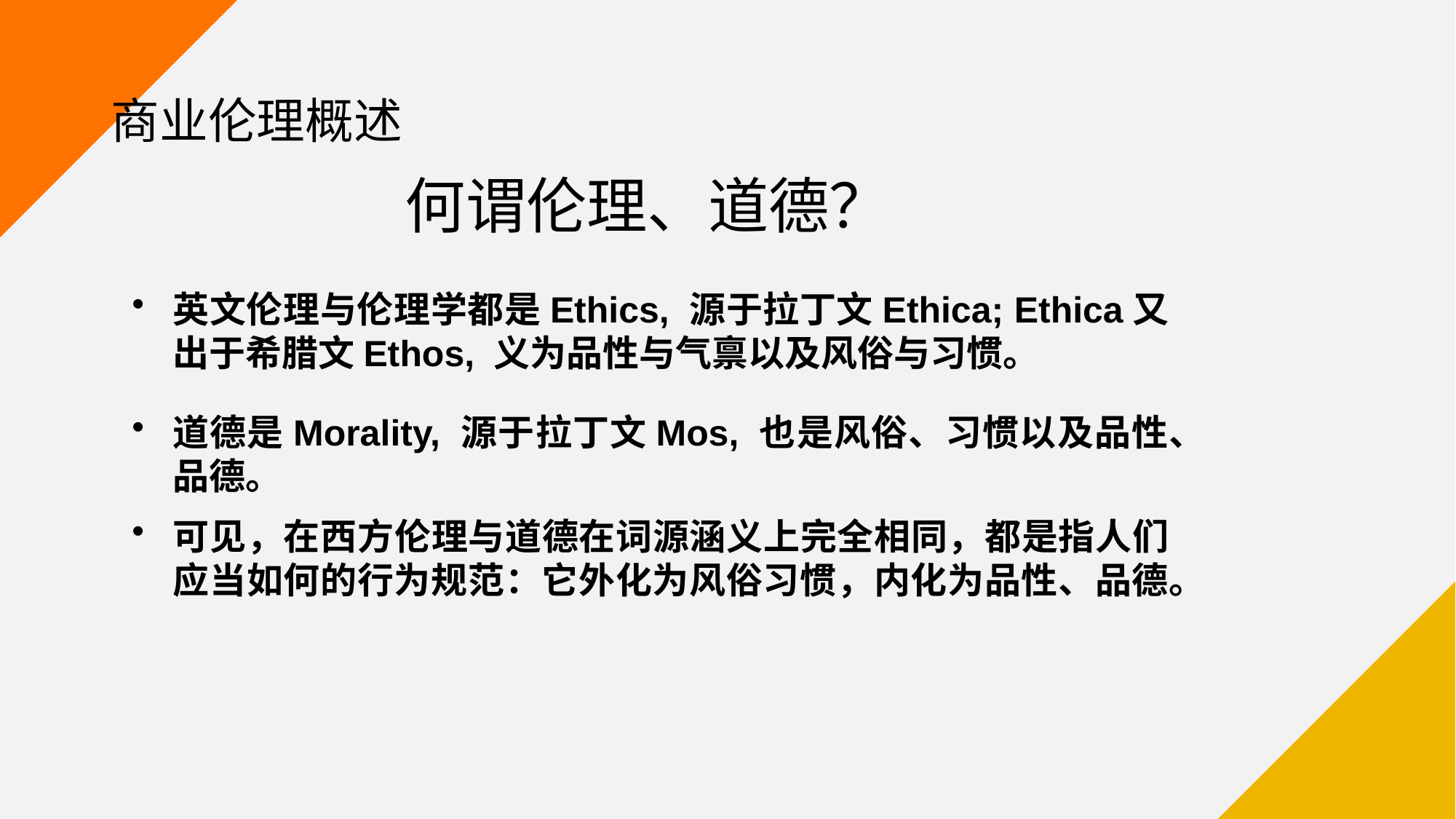

# 商业伦理概述
何谓伦理、道德？
英文伦理与伦理学都是Ethics, 源于拉丁文Ethica; Ethica又出于希腊文Ethos, 义为品性与气禀以及风俗与习惯。
道德是Morality, 源于拉丁文Mos, 也是风俗、习惯以及品性、品德。
可见，在西方伦理与道德在词源涵义上完全相同，都是指人们应当如何的行为规范：它外化为风俗习惯，内化为品性、品德。